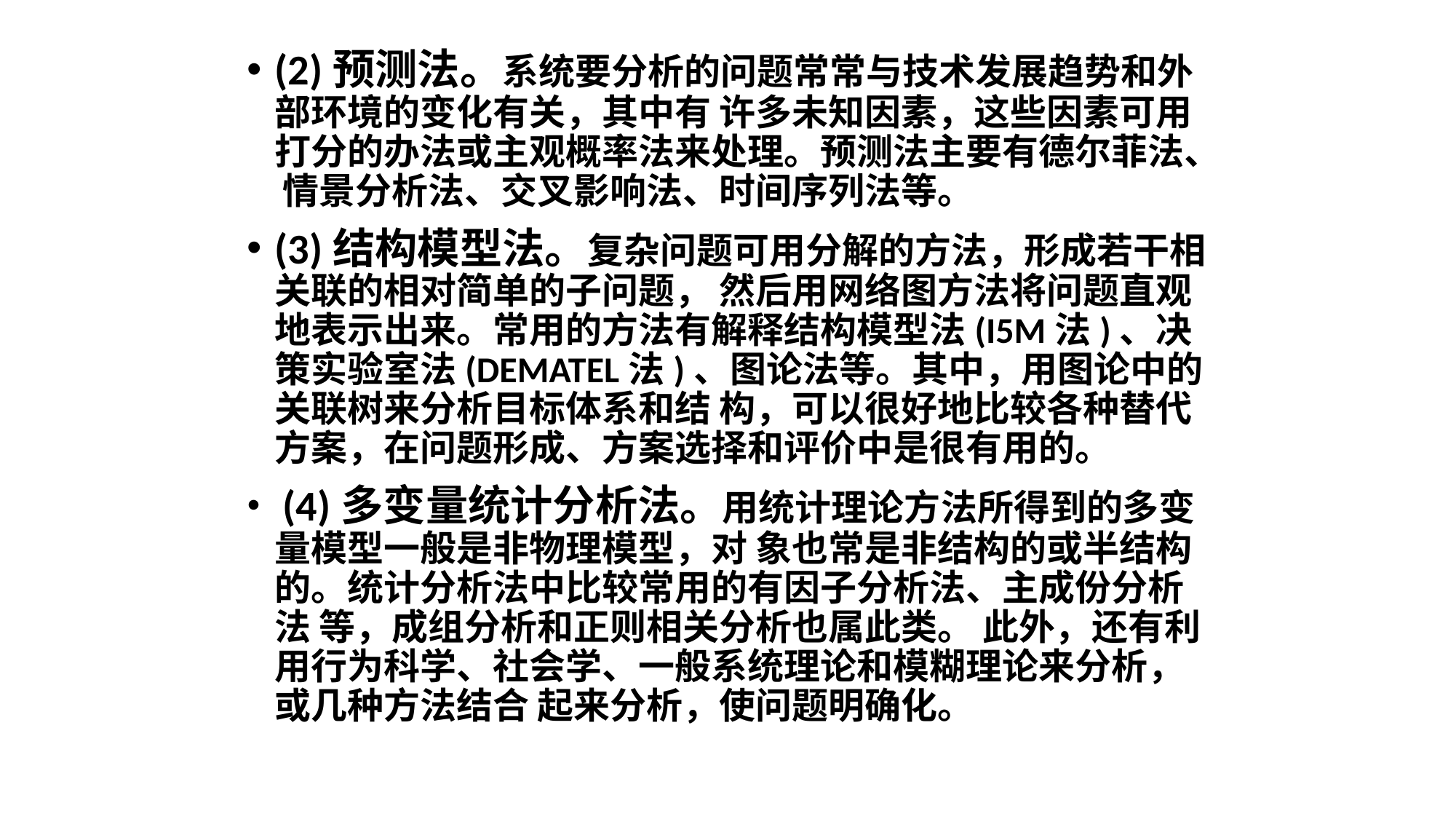

(2)预测法。系统要分析的问题常常与技术发展趋势和外部环境的变化有关，其中有 许多未知因素，这些因素可用打分的办法或主观概率法来处理。预测法主要有德尔菲法、 情景分析法、交叉影响法、时间序列法等。
(3)结构模型法。复杂问题可用分解的方法，形成若干相关联的相对简单的子问题， 然后用网络图方法将问题直观地表示出来。常用的方法有解释结构模型法(I5M法)、决 策实验室法(DEMATEL法)、图论法等。其中，用图论中的关联树来分析目标体系和结 构，可以很好地比较各种替代方案，在问题形成、方案选择和评价中是很有用的。
 (4)多变量统计分析法。用统计理论方法所得到的多变量模型一般是非物理模型，对 象也常是非结构的或半结构的。统计分析法中比较常用的有因子分析法、主成份分析法 等，成组分析和正则相关分析也属此类。 此外，还有利用行为科学、社会学、一般系统理论和模糊理论来分析，或几种方法结合 起来分析，使问题明确化。